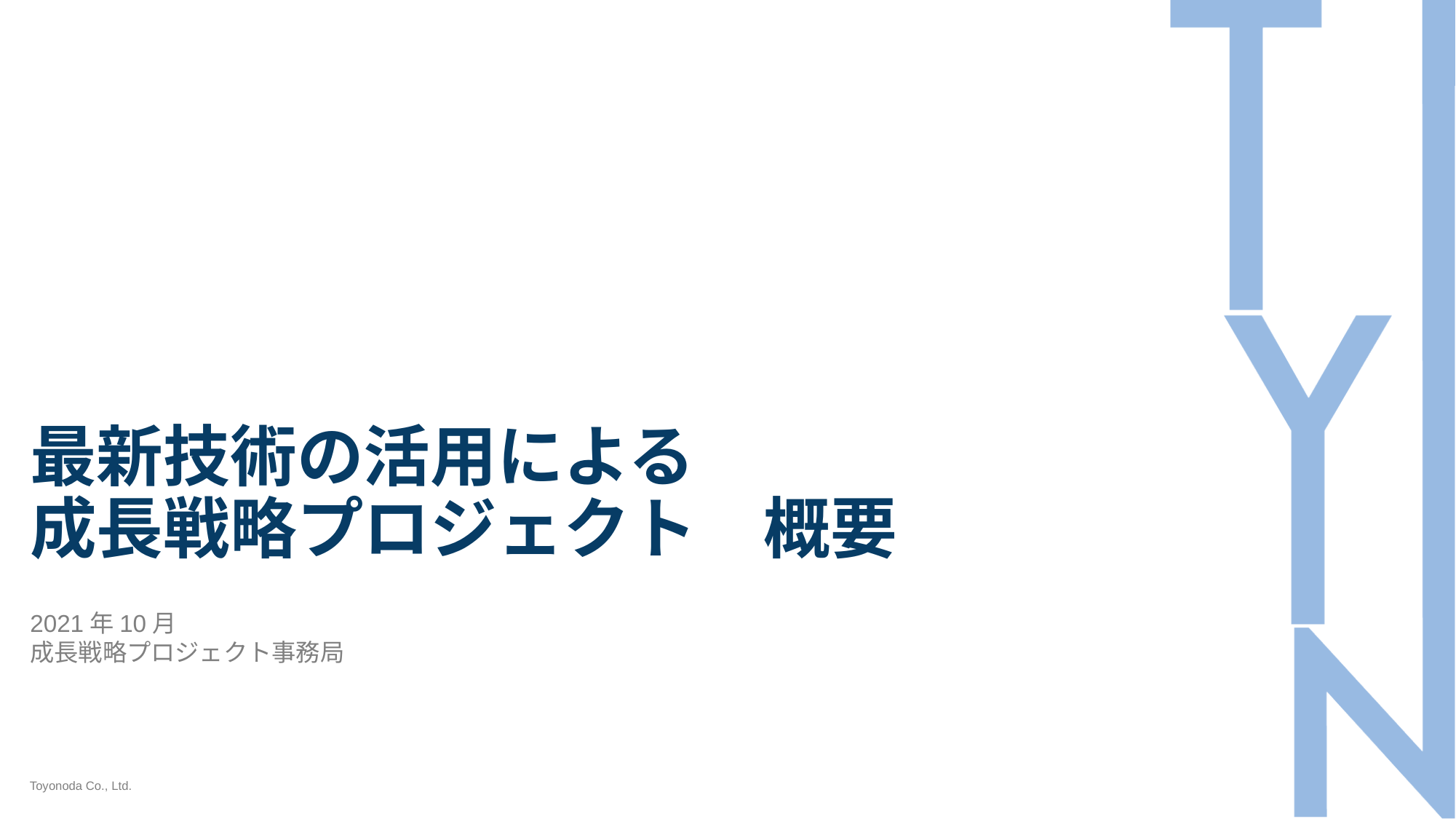

最新技術の活用による
成長戦略プロジェクト　概要
2021年10月
成長戦略プロジェクト事務局